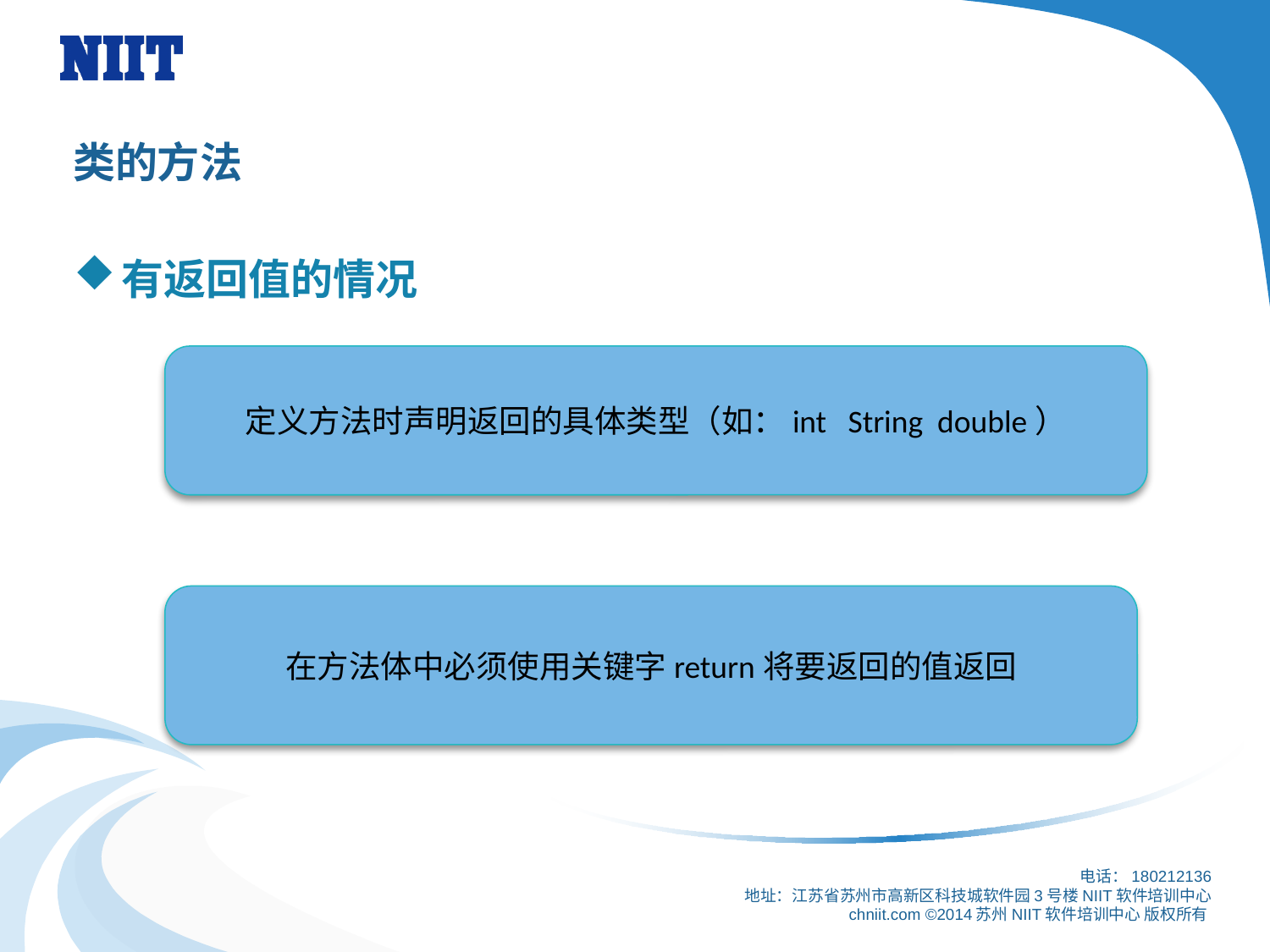

# 类的方法
有返回值的情况

定义方法时声明返回的具体类型（如：int   String  double）
在方法体中必须使用关键字return将要返回的值返回